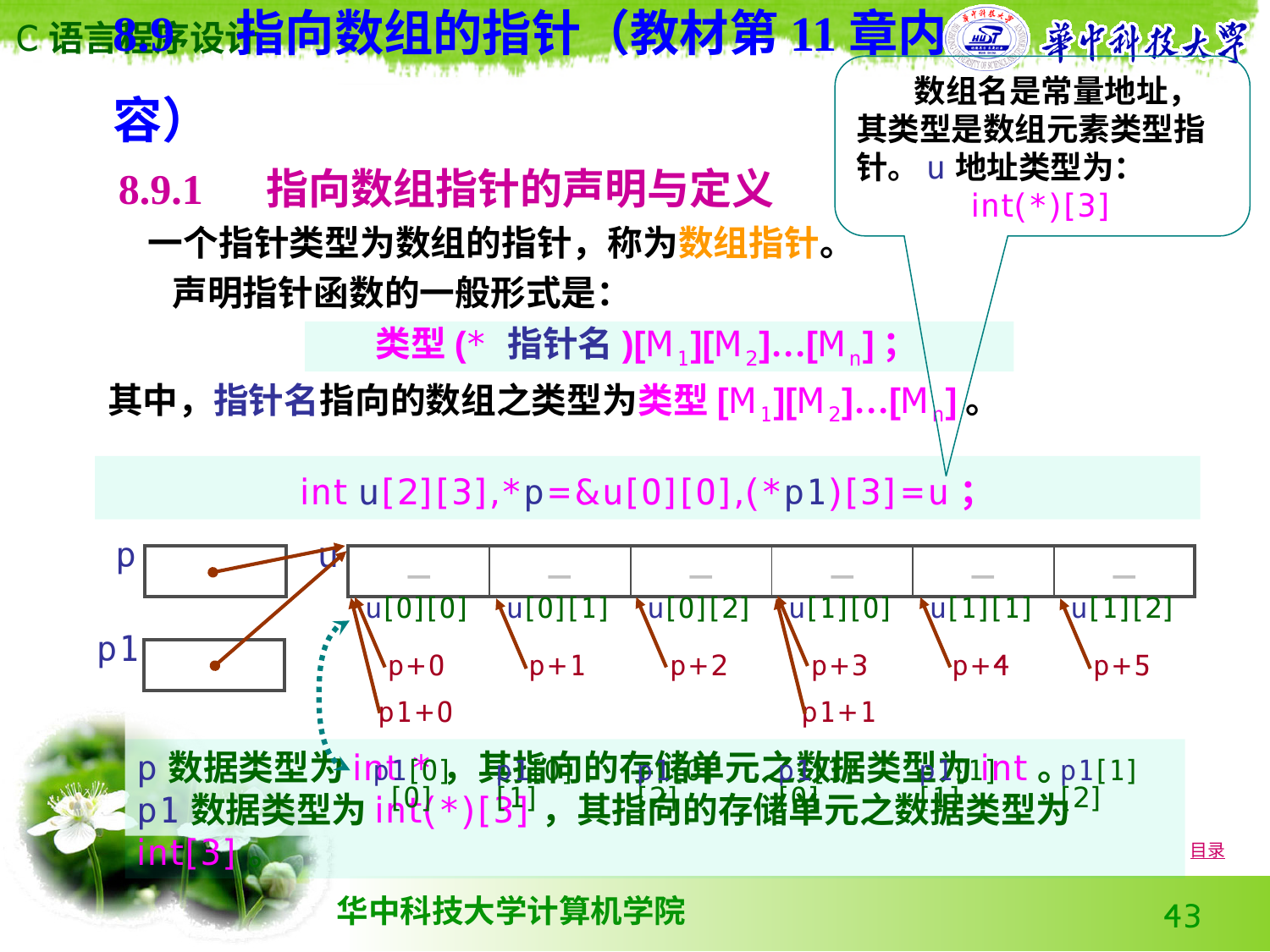

数组名是常量地址，其类型是数组元素类型指针。u地址类型为：
int(*)[3]
8.9　指向数组的指针（教材第11章内容）
8.9.1 　指向数组指针的声明与定义
    一个指针类型为数组的指针，称为数组指针。
       声明指针函数的一般形式是：
类型(* 指针名)[M1][M2]…[Mn]；
其中，指针名指向的数组之类型为类型[M1][M2]…[Mn]。

 int u[2][3],*p=&u[0][0],(*p1)[3]=u；
p
u
|  |
| --- |

| － | － | － | － | － | － |
| --- | --- | --- | --- | --- | --- |

| u[0][0] | u[0][1] | u[0][2] | u[1][0] | u[1][1] | u[1][2] |
| --- | --- | --- | --- | --- | --- |

p1

|  |
| --- |
| p+0 | p+1 | p+2 | p+3 | p+4 | p+5 |
| --- | --- | --- | --- | --- | --- |
| p1+0 |  |  | p1+1 |  |  |
| --- | --- | --- | --- | --- | --- |

p数据类型为int *，其指向的存储单元之数据类型为int。
p1数据类型为int(*)[3]，其指向的存储单元之数据类型为int[3]。
| p1[0][0] | p1[0][1] | p1[0][2] | p1[1][0] | p1[1][1] | p1[1][2] |
| --- | --- | --- | --- | --- | --- |
目录
43